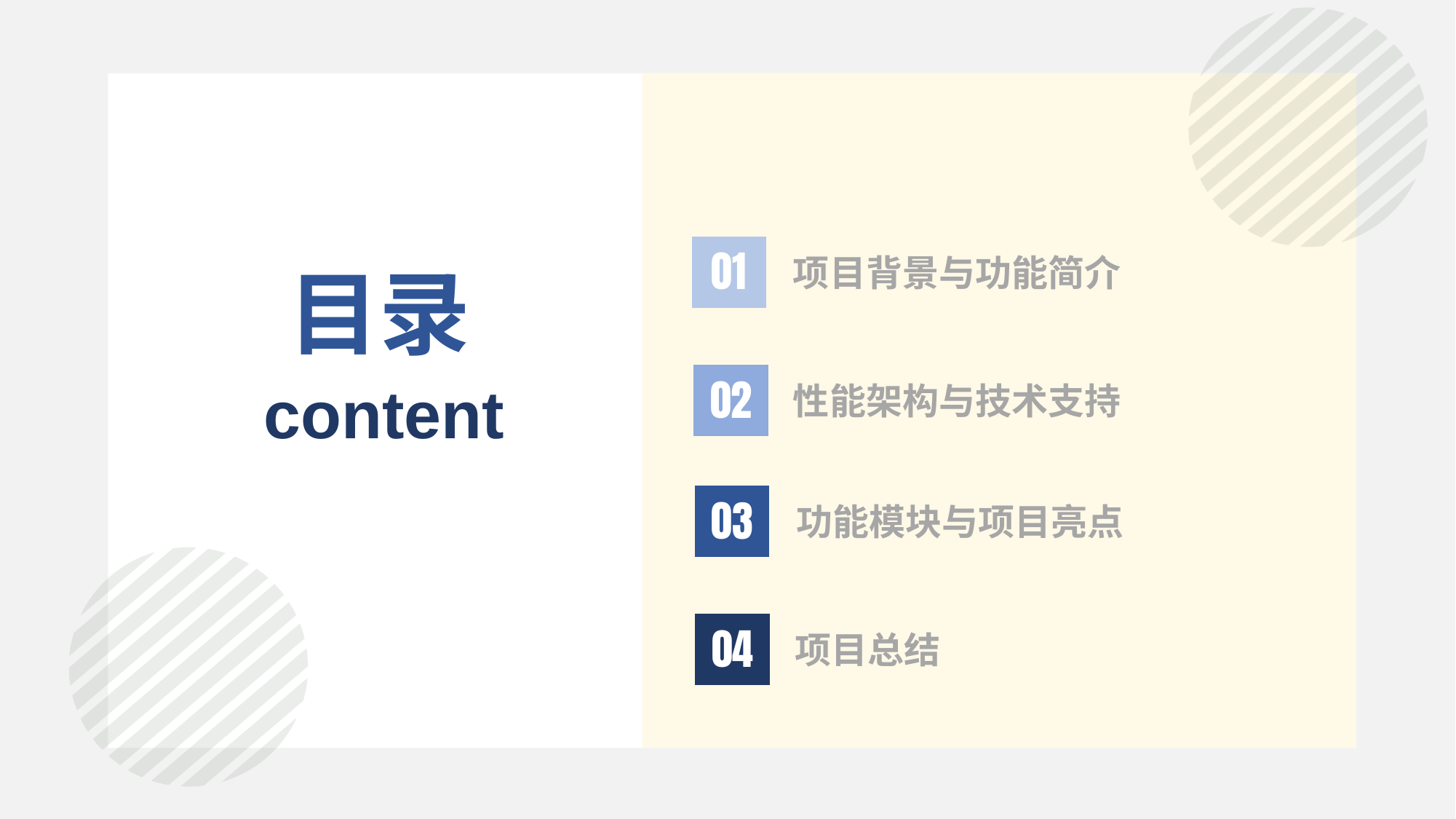

01
项目背景与功能简介
目录

02
content
性能架构与技术支持

03
功能模块与项目亮点

04
项目总结